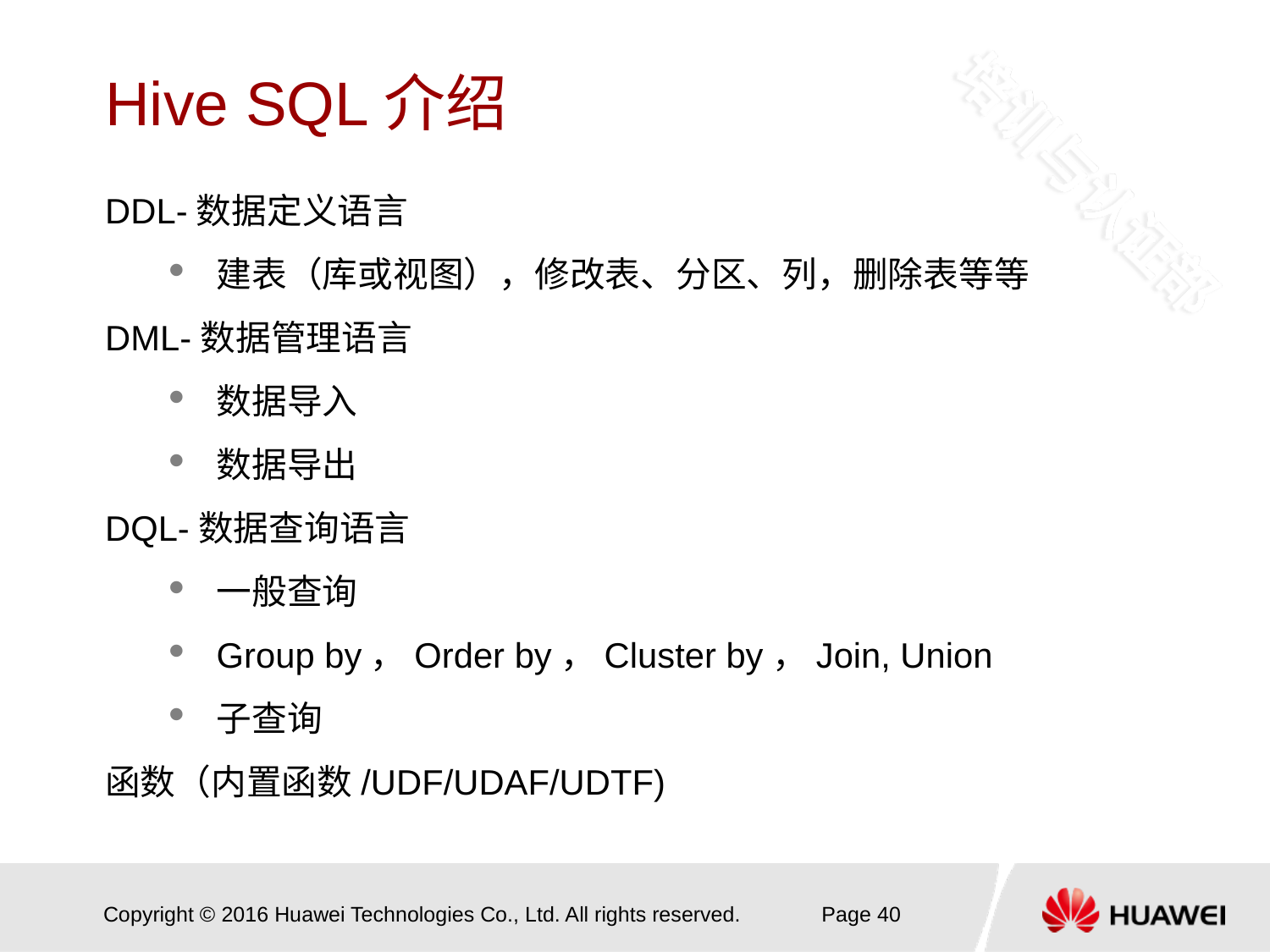

# Hive SQL介绍
DDL-数据定义语言
建表（库或视图），修改表、分区、列，删除表等等
DML-数据管理语言
数据导入
数据导出
DQL-数据查询语言
一般查询
Group by，Order by，Cluster by，Join, Union
子查询
函数（内置函数/UDF/UDAF/UDTF)